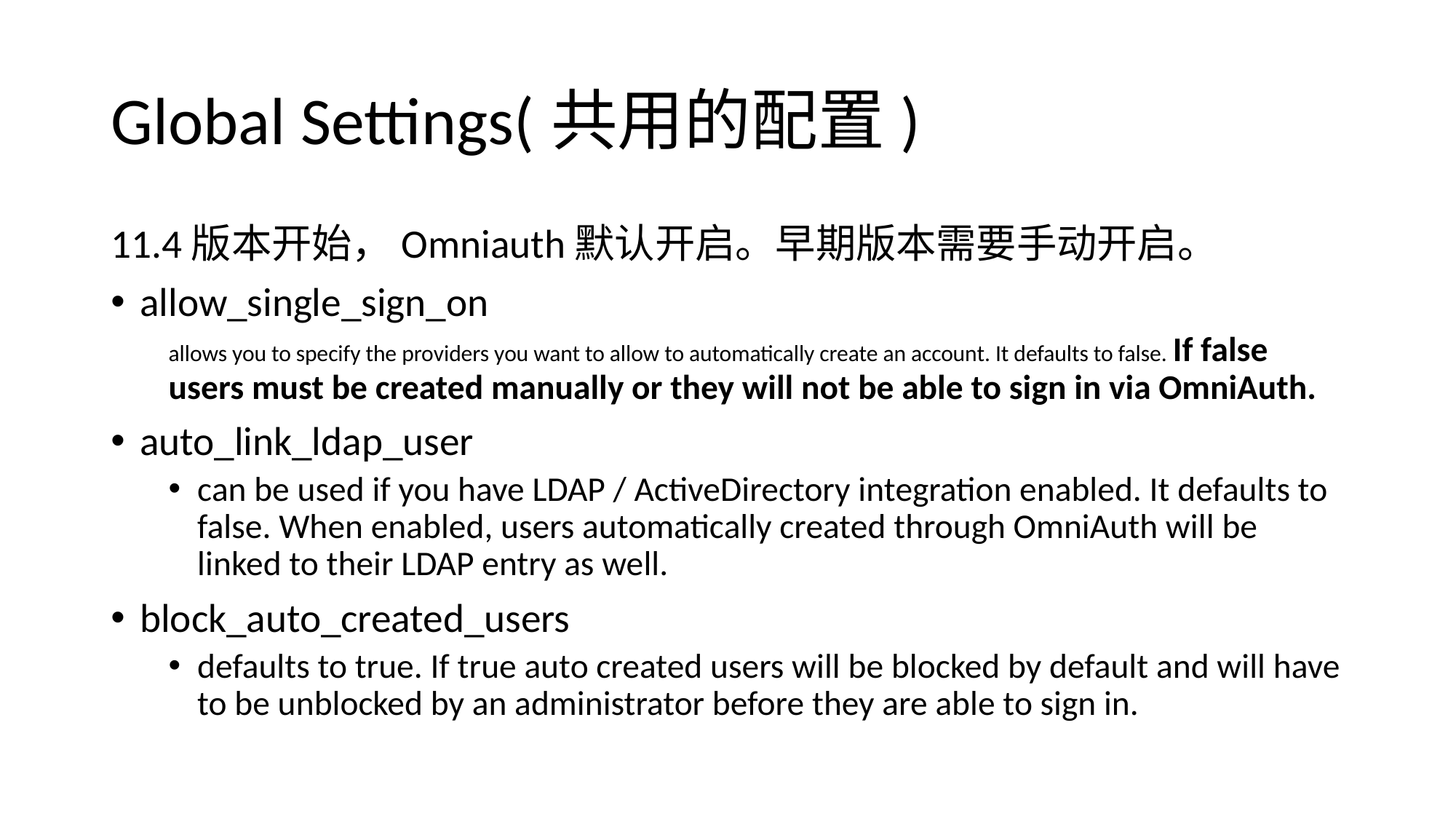

# Global Settings(共用的配置)
11.4版本开始，Omniauth默认开启。早期版本需要手动开启。
allow_single_sign_on
allows you to specify the providers you want to allow to automatically create an account. It defaults to false. If false users must be created manually or they will not be able to sign in via OmniAuth.
auto_link_ldap_user
can be used if you have LDAP / ActiveDirectory integration enabled. It defaults to false. When enabled, users automatically created through OmniAuth will be linked to their LDAP entry as well.
block_auto_created_users
defaults to true. If true auto created users will be blocked by default and will have to be unblocked by an administrator before they are able to sign in.